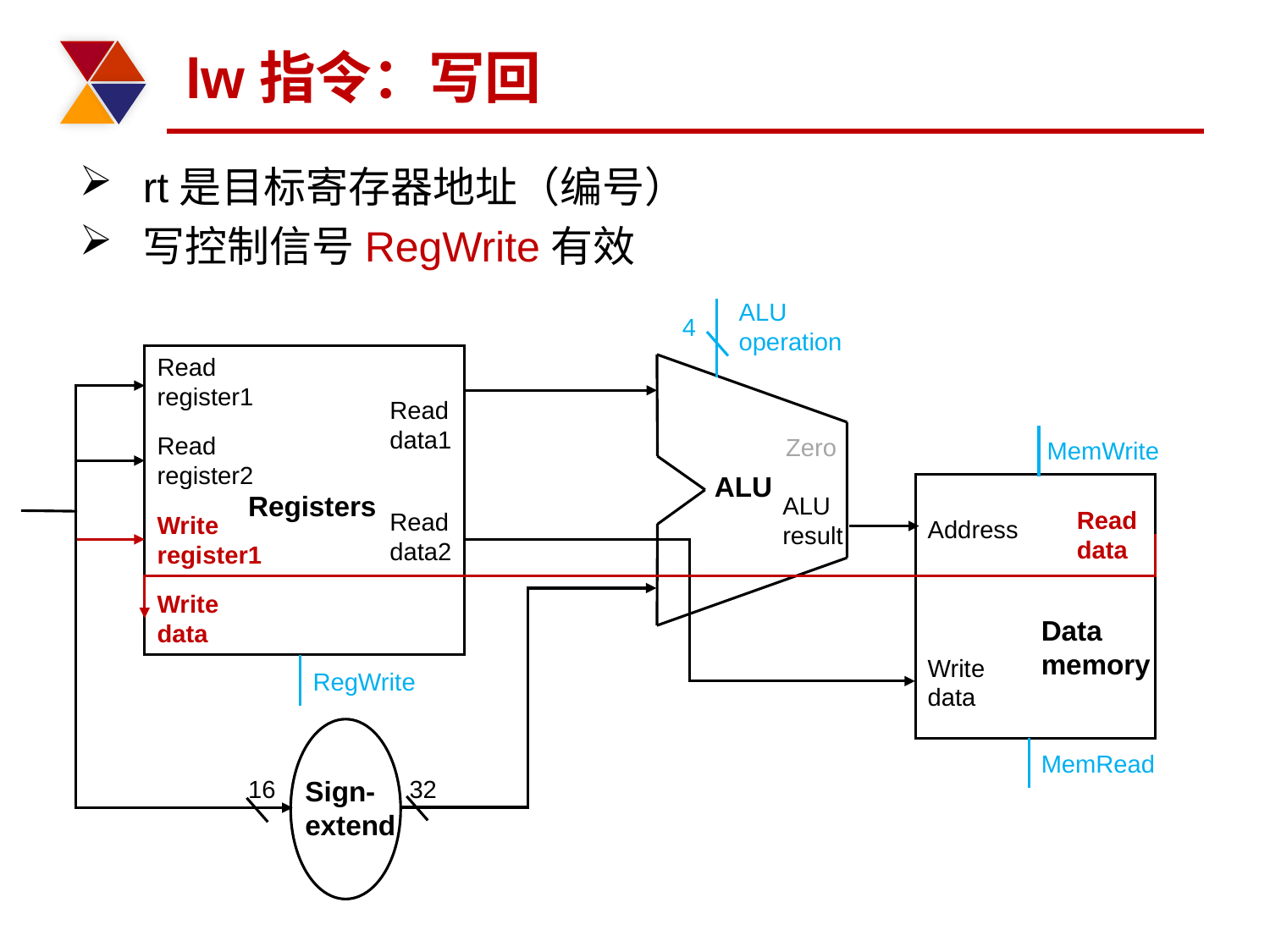

# lw指令：写回
rt是目标寄存器地址（编号）
写控制信号RegWrite有效

ALU operation
4

Zero
ALU
ALU
result

Read
register1
Read
data1
Read
register2
Registers
Read
data2
Write
register1
Write
data
MemWrite

Read
data
Address
Data
memory
Write
data
MemRead
RegWrite

Sign-
extend
16
32